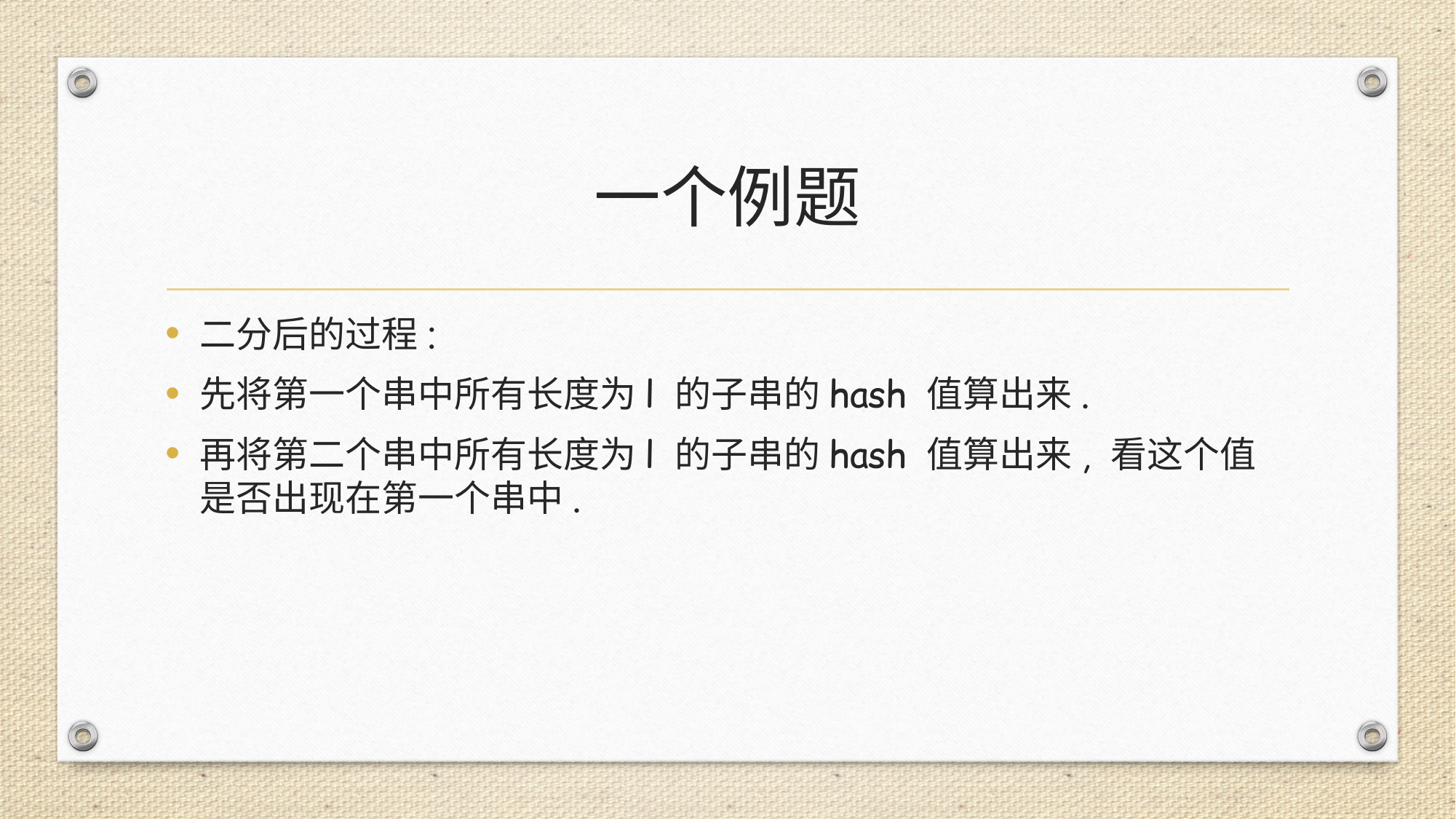

# 一个例题
二分后的过程:
先将第一个串中所有长度为l 的子串的hash 值算出来.
再将第二个串中所有长度为l 的子串的hash 值算出来, 看这个值是否出现在第一个串中.